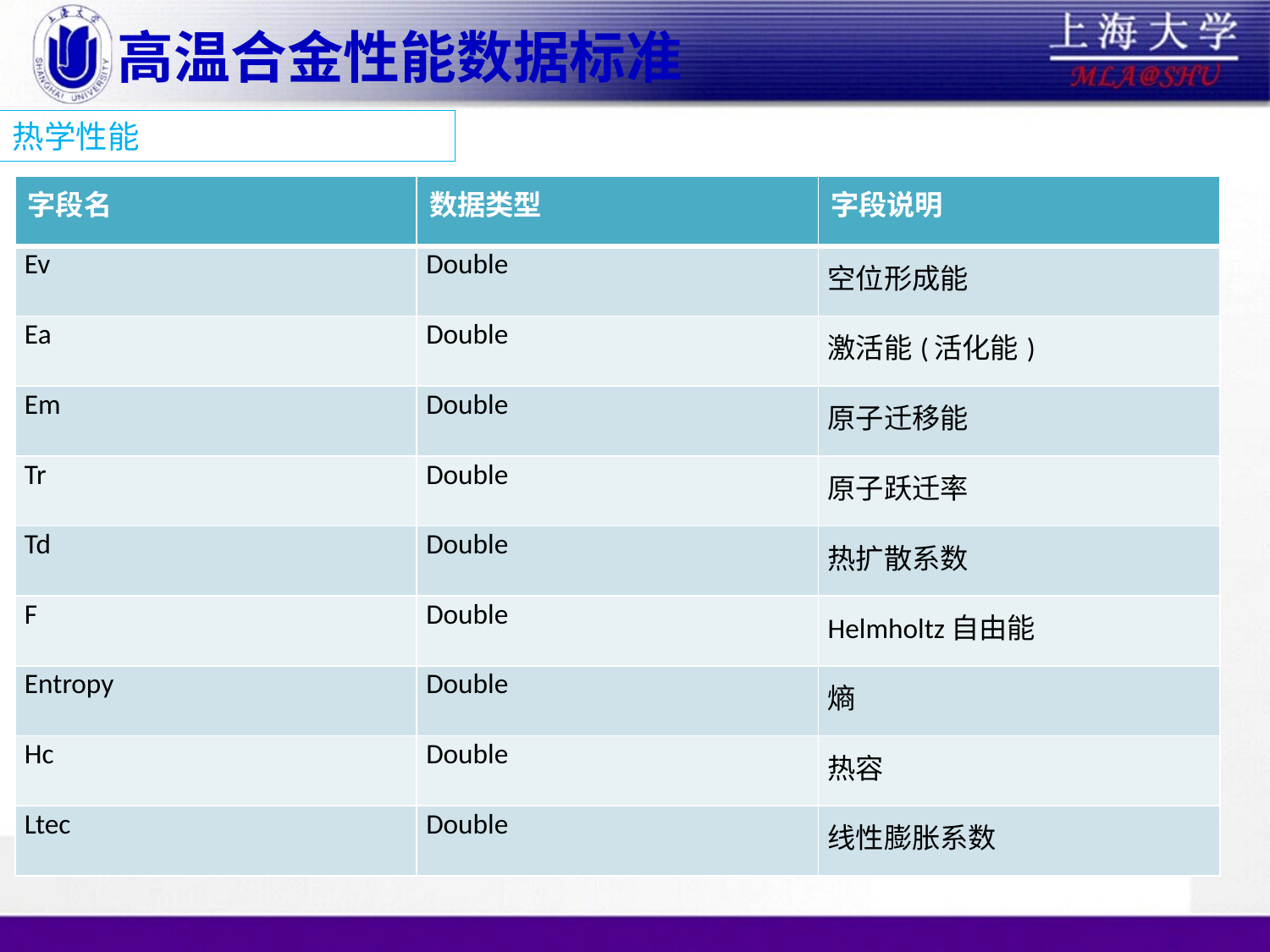

# 高温合金性能数据标准
热学性能
| 字段名 | 数据类型 | 字段说明 |
| --- | --- | --- |
| Ev | Double | 空位形成能 |
| Ea | Double | 激活能(活化能) |
| Em | Double | 原子迁移能 |
| Tr | Double | 原子跃迁率 |
| Td | Double | 热扩散系数 |
| F | Double | Helmholtz自由能 |
| Entropy | Double | 熵 |
| Hc | Double | 热容 |
| Ltec | Double | 线性膨胀系数 |